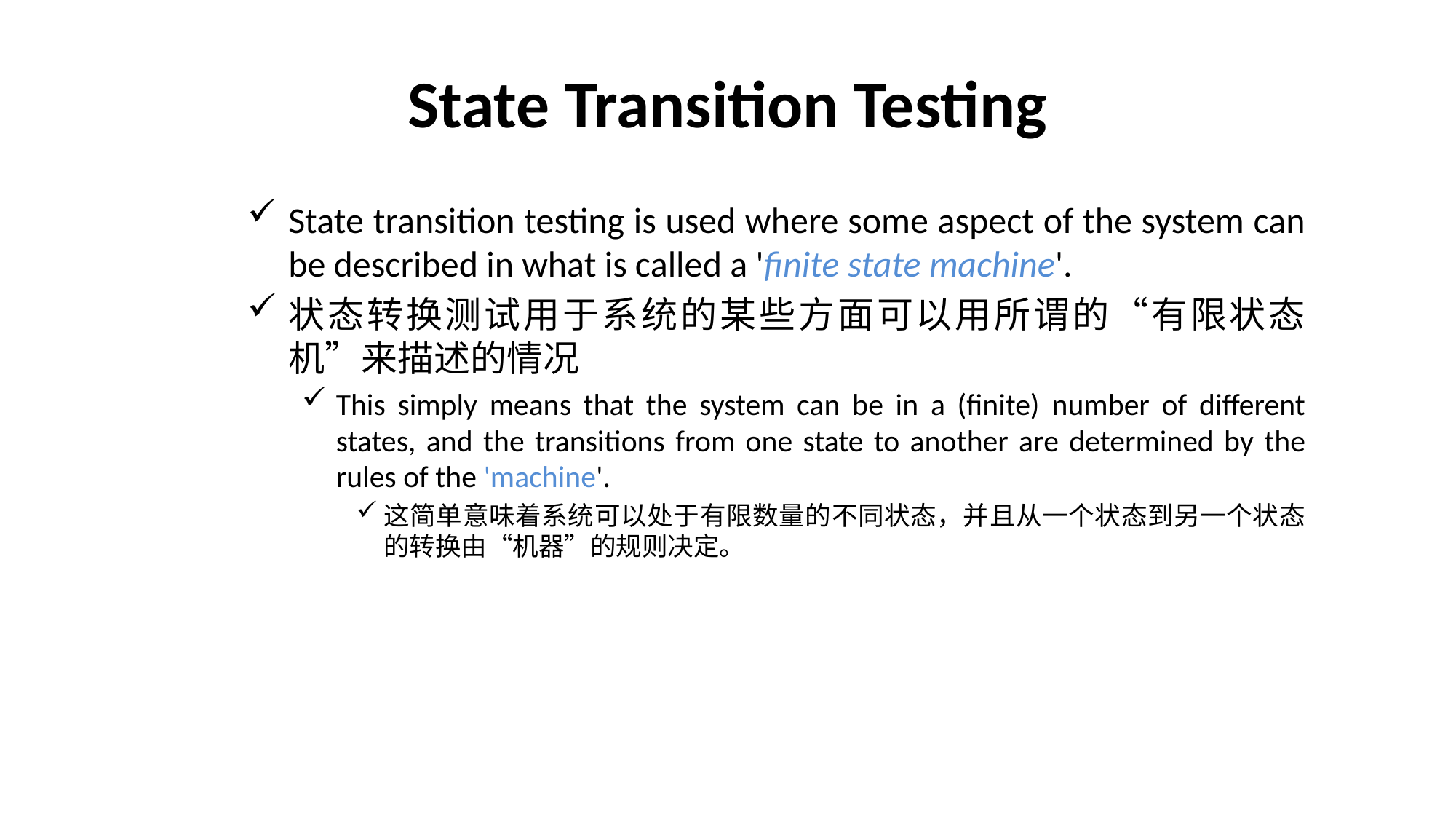

# State Transition Testing
State transition testing is used where some aspect of the system can be described in what is called a 'finite state machine'.
状态转换测试用于系统的某些方面可以用所谓的“有限状态机”来描述的情况
This simply means that the system can be in a (finite) number of different states, and the transitions from one state to another are determined by the rules of the 'machine'.
这简单意味着系统可以处于有限数量的不同状态，并且从一个状态到另一个状态的转换由“机器”的规则决定。